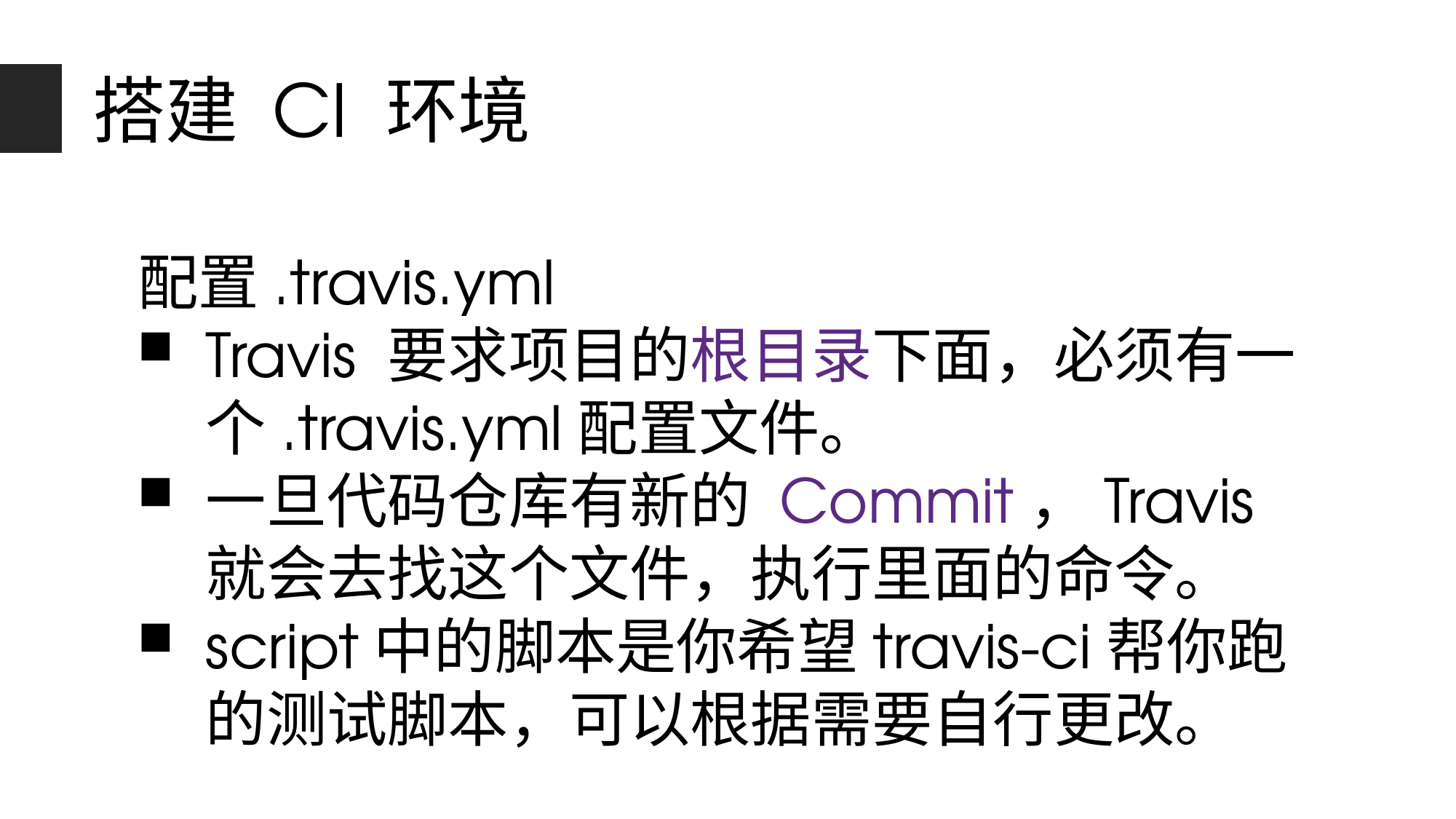

搭建 CI 环境

配置.travis.yml
Travis 要求项目的根目录下面，必须有一个.travis.yml配置文件。
一旦代码仓库有新的 Commit，Travis 就会去找这个文件，执行里面的命令。
script中的脚本是你希望travis-ci帮你跑的测试脚本，可以根据需要自行更改。